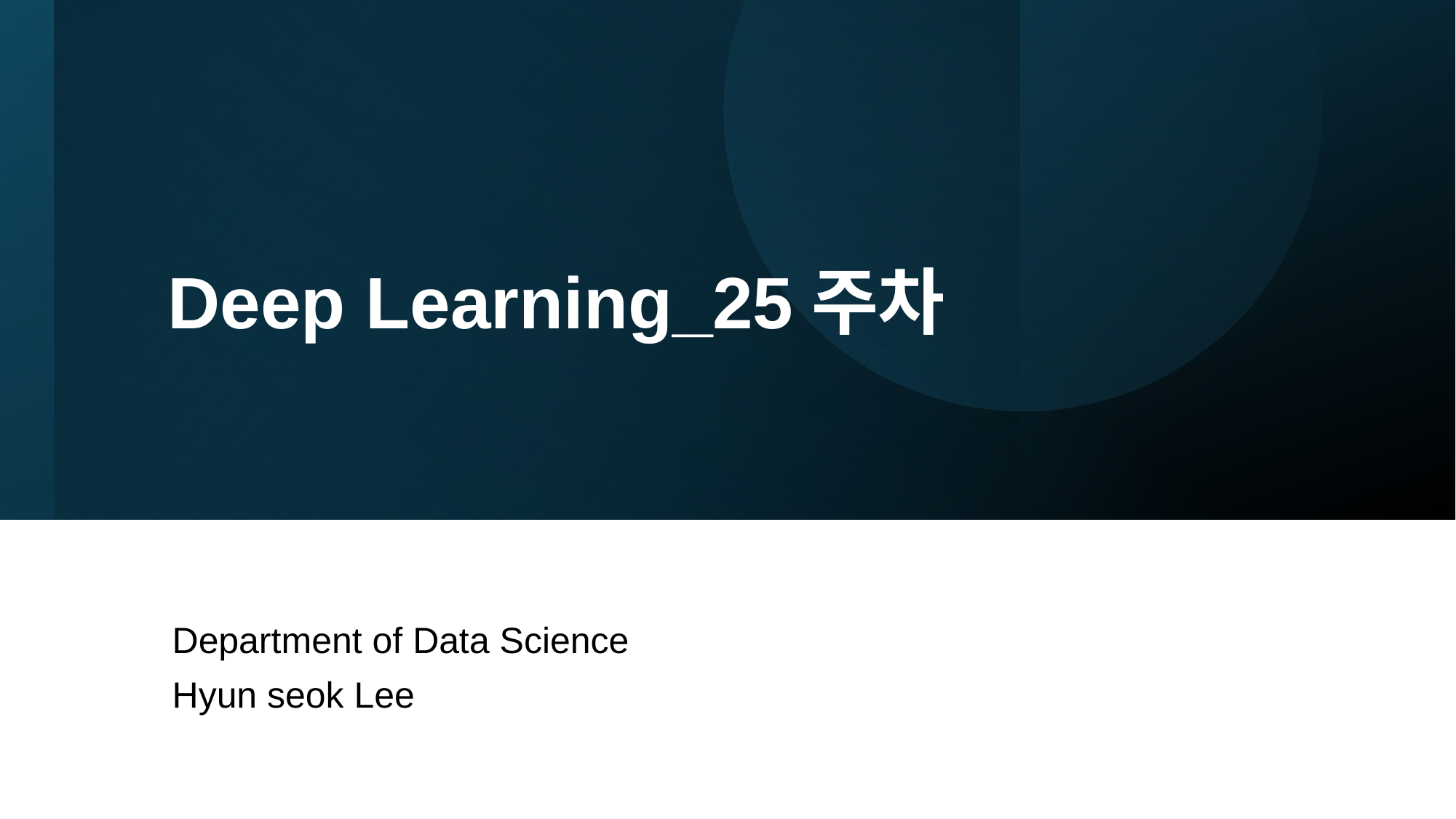

# Deep Learning_25주차
Department of Data Science
Hyun seok Lee